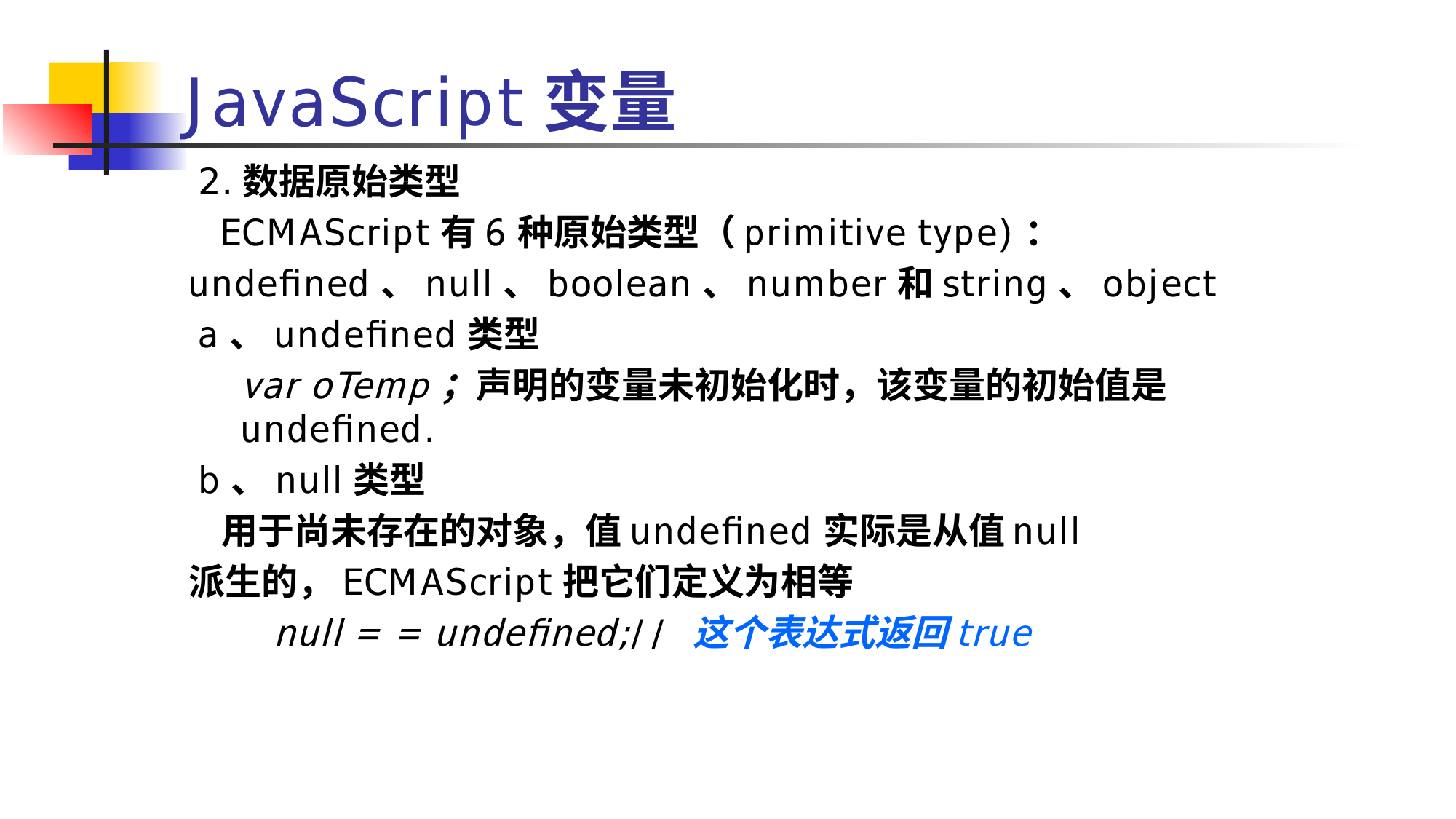

JavaScript变量
 2.数据原始类型
   ECMAScript有6种原始类型（primitive type)：
undefined、null、boolean、number和string、object
 a、undefined类型
     var oTemp；声明的变量未初始化时，该变量的初始值是undefined.
 b、null类型
   用于尚未存在的对象，值undefined实际是从值null
派生的，ECMAScript把它们定义为相等
        null = = undefined;// 这个表达式返回true